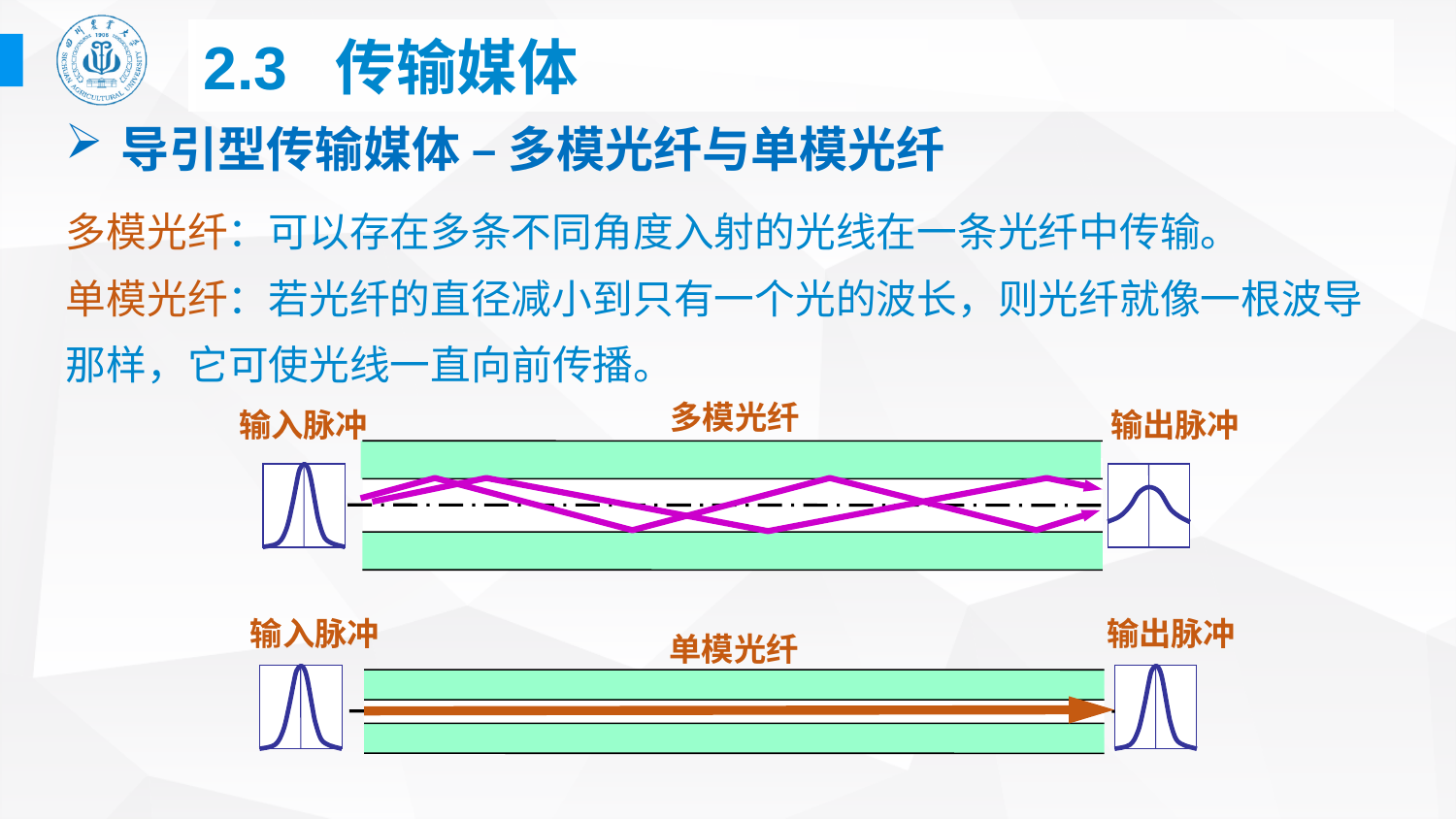

# 2.3  传输媒体
导引型传输媒体 – 多模光纤与单模光纤
多模光纤：可以存在多条不同角度入射的光线在一条光纤中传输。
单模光纤：若光纤的直径减小到只有一个光的波长，则光纤就像一根波导那样，它可使光线一直向前传播。
多模光纤
输入脉冲

输出脉冲

输出脉冲

输入脉冲

单模光纤